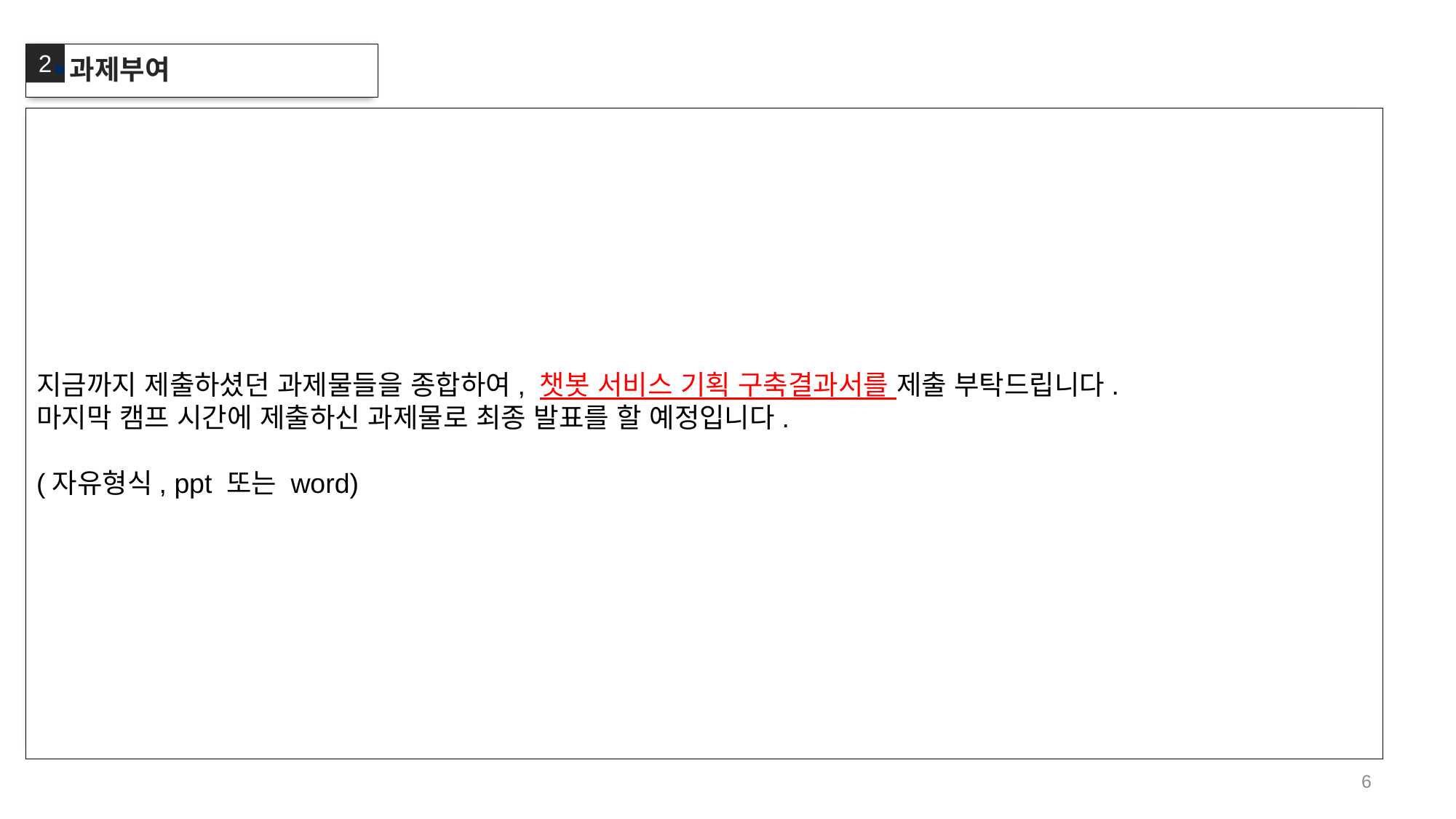

2
과제부여
지금까지 제출하셨던 과제물들을 종합하여, 챗봇 서비스 기획 구축결과서를 제출 부탁드립니다.
마지막 캠프 시간에 제출하신 과제물로 최종 발표를 할 예정입니다.

(자유형식, ppt 또는 word)
6